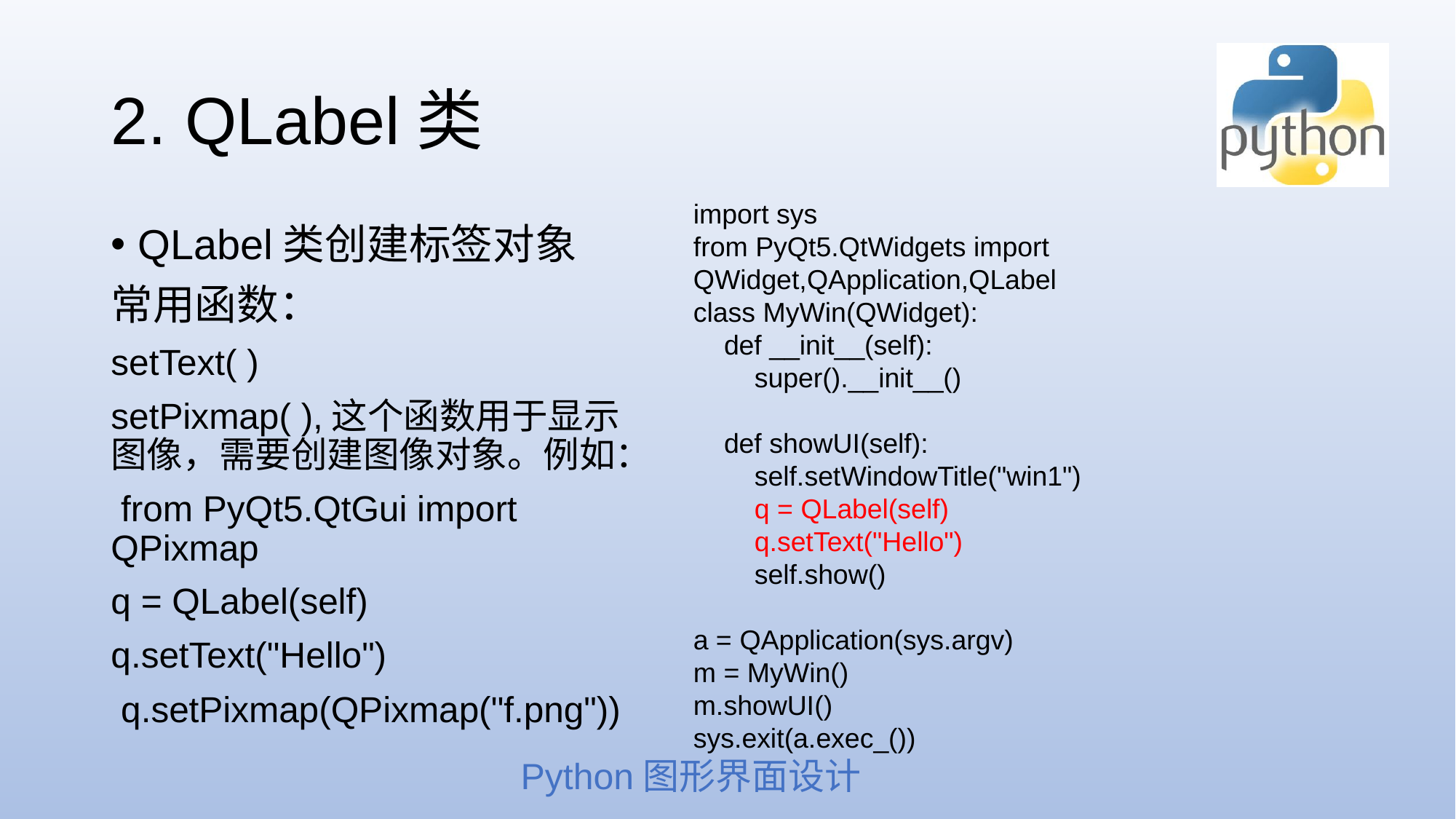

# 2. QLabel类
import sys
from PyQt5.QtWidgets import QWidget,QApplication,QLabel
class MyWin(QWidget):
    def __init__(self):
        super().__init__()

    def showUI(self):
        self.setWindowTitle("win1")
        q = QLabel(self)
        q.setText("Hello")
        self.show()

a = QApplication(sys.argv)
m = MyWin()
m.showUI()
sys.exit(a.exec_())
QLabel类创建标签对象
常用函数：
setText( )
setPixmap( ),这个函数用于显示图像，需要创建图像对象。例如：
 from PyQt5.QtGui import QPixmap
q = QLabel(self)
q.setText("Hello")
 q.setPixmap(QPixmap("f.png"))